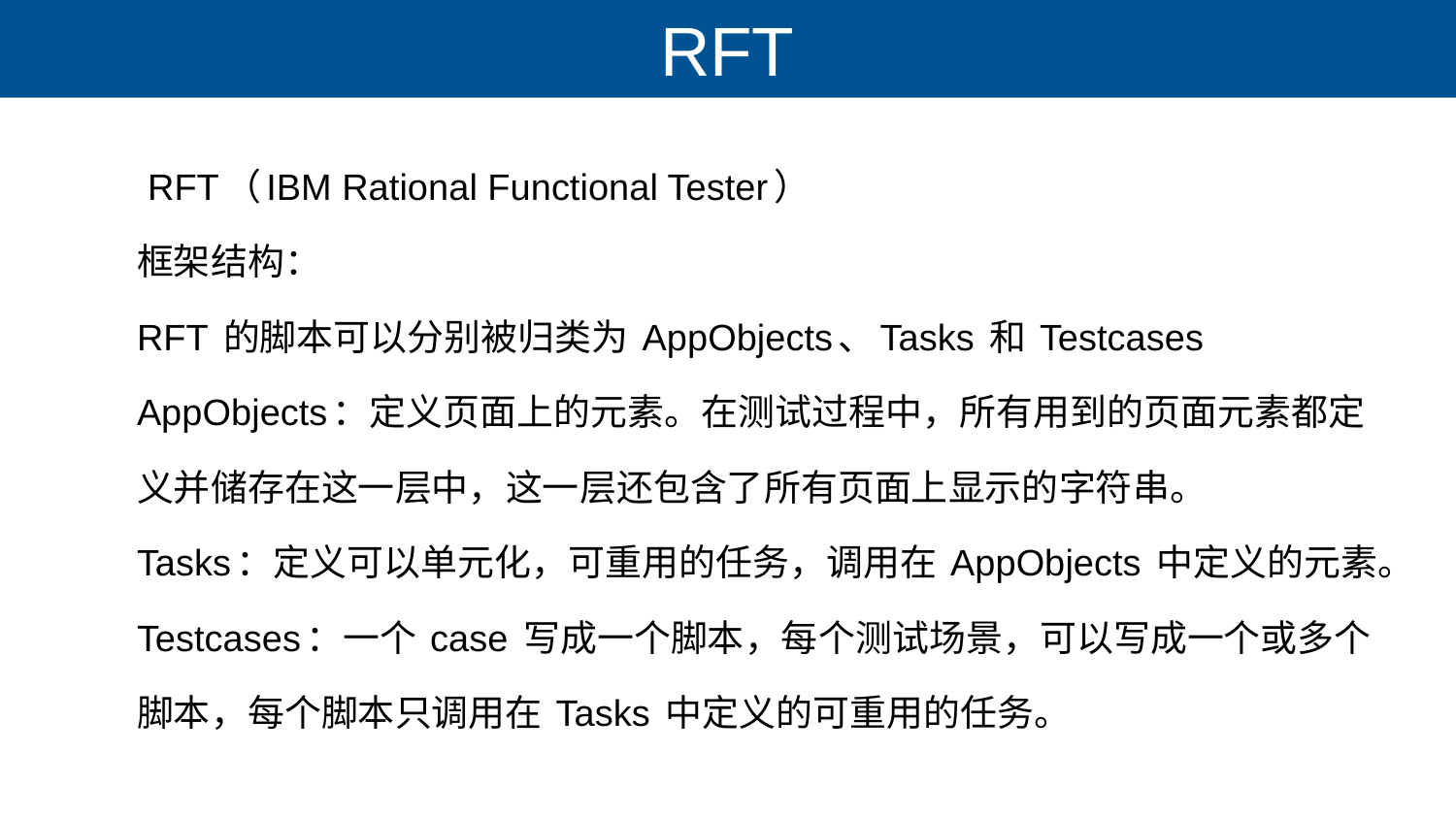

# RFT
 RFT（IBM Rational Functional Tester）
框架结构：
RFT 的脚本可以分别被归类为 AppObjects、Tasks 和 Testcases
AppObjects：定义页面上的元素。在测试过程中，所有用到的页面元素都定义并储存在这一层中，这一层还包含了所有页面上显示的字符串。
Tasks：定义可以单元化，可重用的任务，调用在 AppObjects 中定义的元素。
Testcases：一个 case 写成一个脚本，每个测试场景，可以写成一个或多个脚本，每个脚本只调用在 Tasks 中定义的可重用的任务。